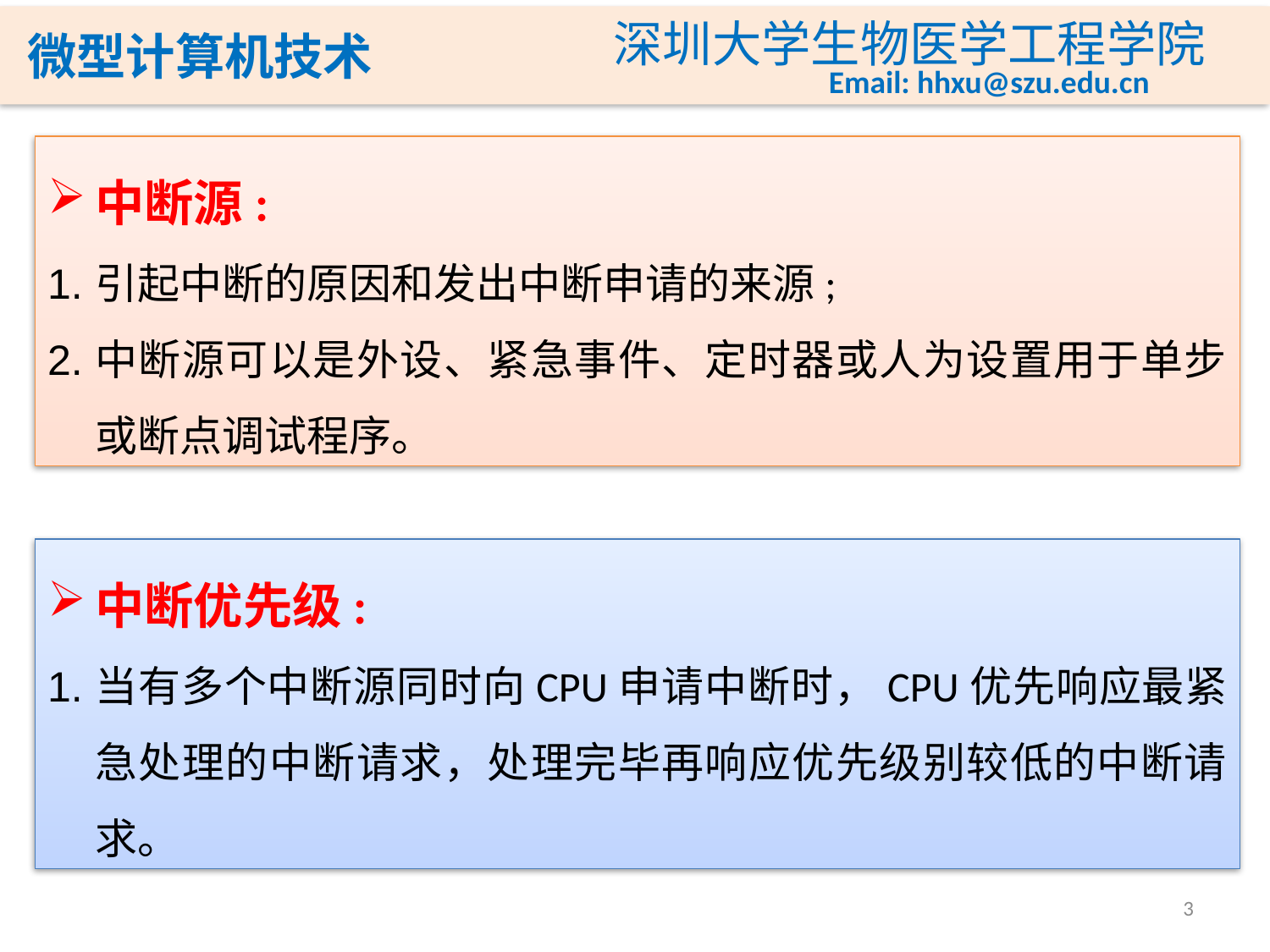

中断源:
引起中断的原因和发出中断申请的来源;
中断源可以是外设、紧急事件、定时器或人为设置用于单步或断点调试程序。
中断优先级:
当有多个中断源同时向CPU申请中断时，CPU优先响应最紧急处理的中断请求，处理完毕再响应优先级别较低的中断请求。
3